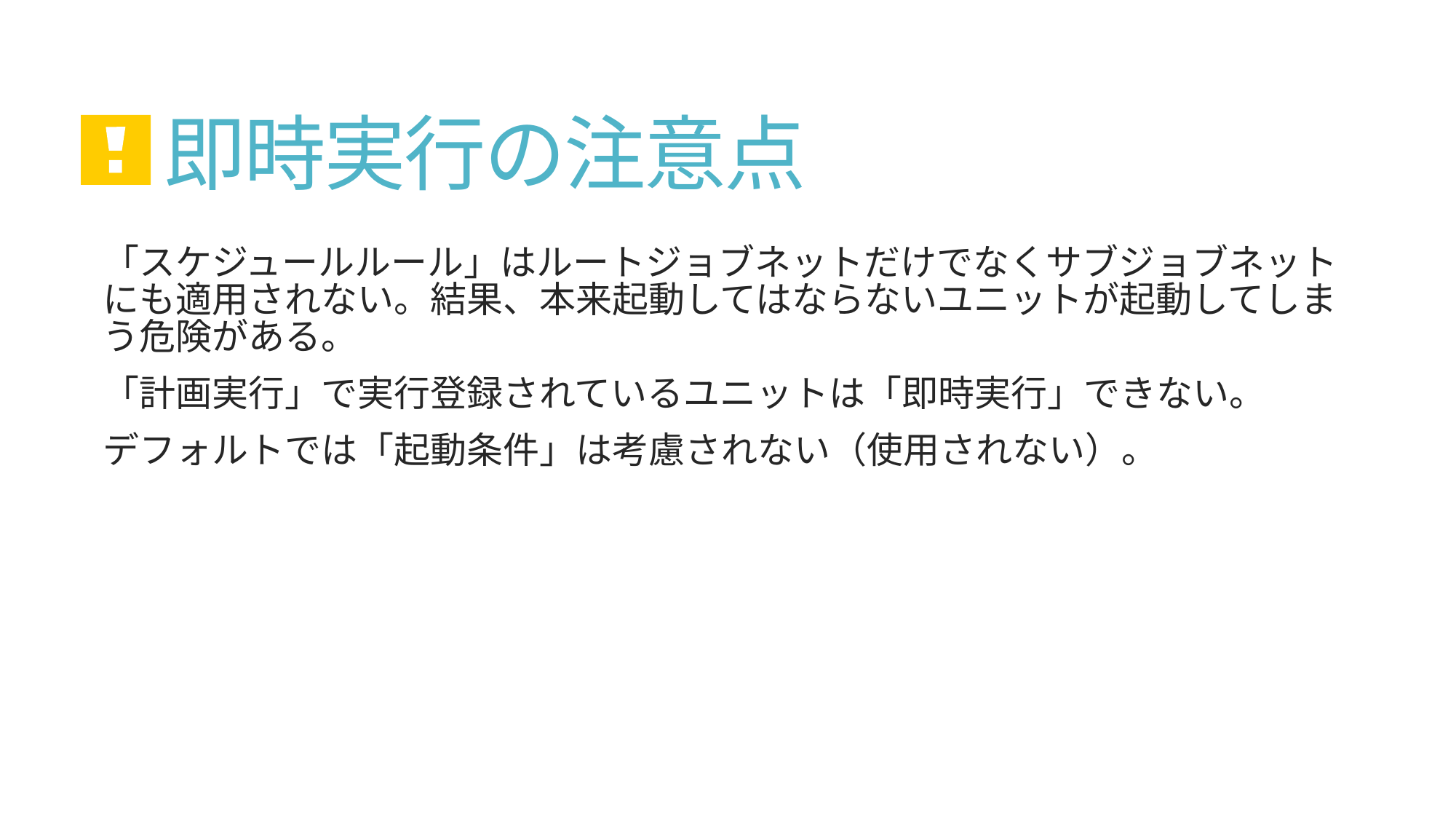

# 即時実行の注意点

「スケジュールルール」はルートジョブネットだけでなくサブジョブネットにも適用されない。結果、本来起動してはならないユニットが起動してしまう危険がある。
「計画実行」で実行登録されているユニットは「即時実行」できない。
デフォルトでは「起動条件」は考慮されない（使用されない）。